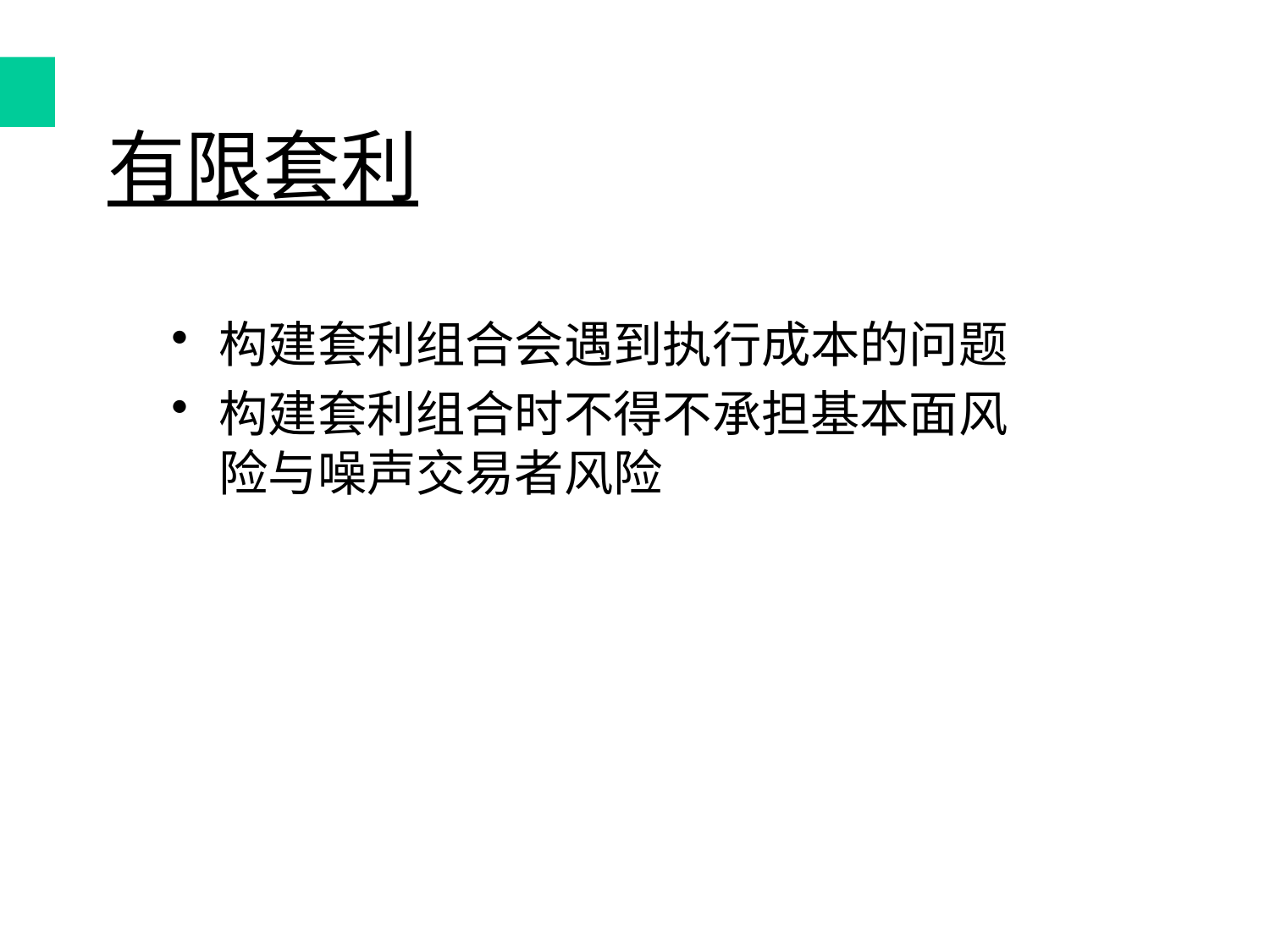

# 有限套利
构建套利组合会遇到执行成本的问题
构建套利组合时不得不承担基本面风险与噪声交易者风险
35